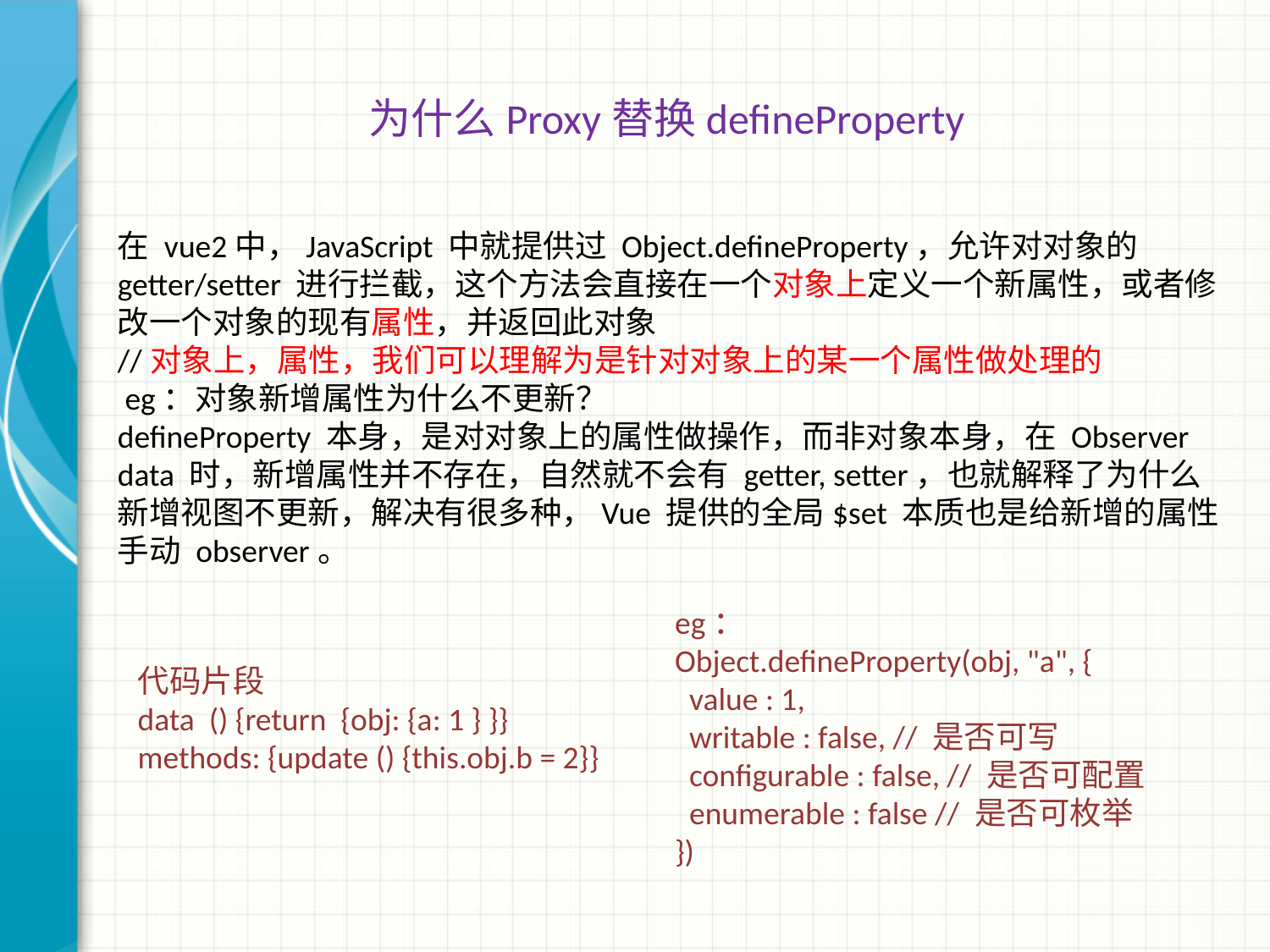

# 为什么Proxy替换defineProperty
在 vue2中，JavaScript 中就提供过 Object.defineProperty，允许对对象的 getter/setter 进行拦截，这个方法会直接在一个对象上定义一个新属性，或者修改一个对象的现有属性，并返回此对象
//对象上，属性，我们可以理解为是针对对象上的某一个属性做处理的
 eg：对象新增属性为什么不更新？
defineProperty 本身，是对对象上的属性做操作，而非对象本身，在 Observer data 时，新增属性并不存在，自然就不会有 getter, setter，也就解释了为什么新增视图不更新，解决有很多种，Vue 提供的全局$set 本质也是给新增的属性手动 observer。
eg：
Object.defineProperty(obj, "a", {
  value : 1,
  writable : false, // 是否可写
  configurable : false, // 是否可配置
  enumerable : false // 是否可枚举
})
代码片段
data  () {return  {obj: {a: 1 } }}
methods: {update () {this.obj.b = 2}}